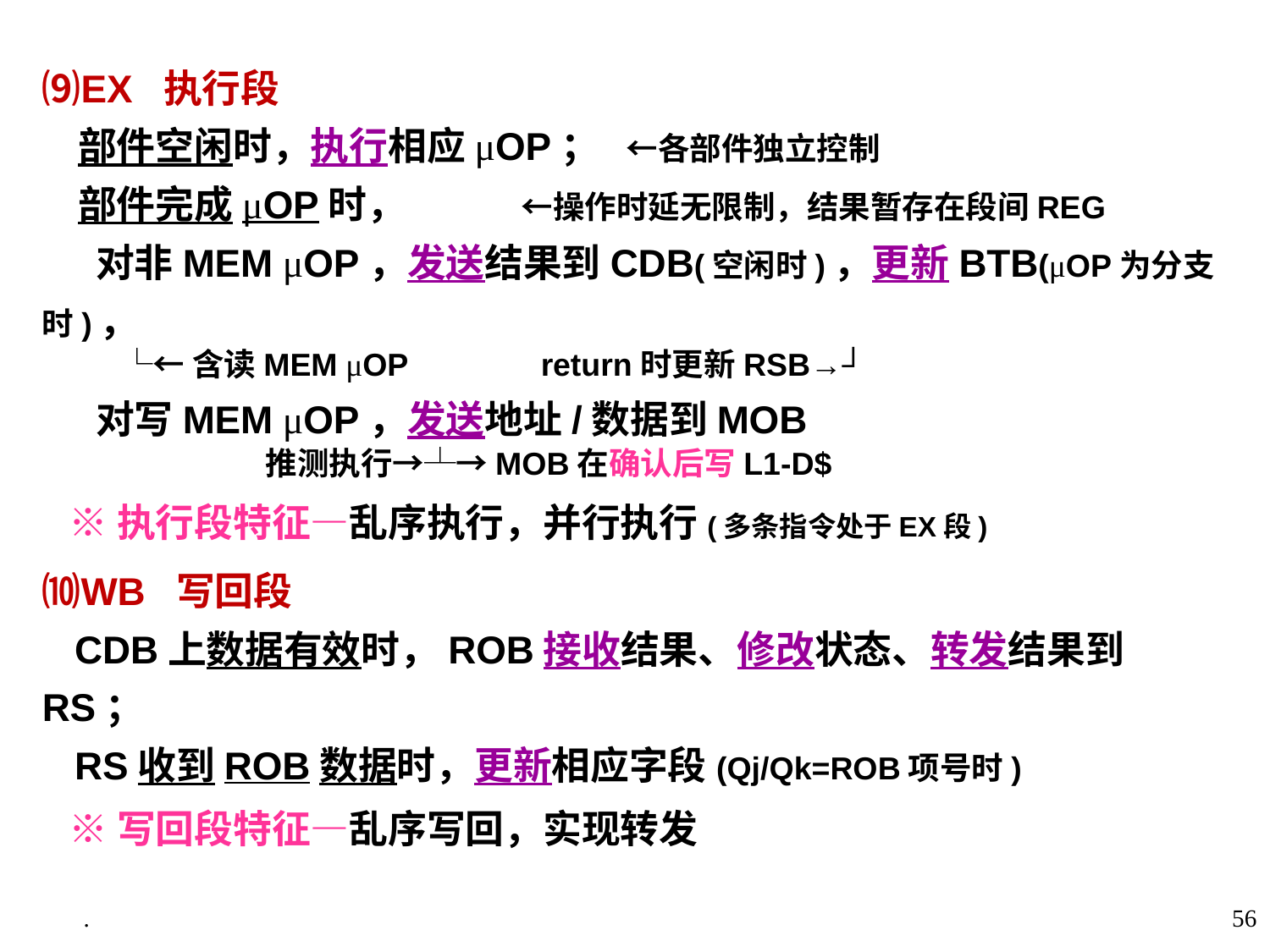

⑼EX  执行段
   部件空闲时，执行相应μOP；   ←各部件独立控制
   部件完成μOP时，             ←操作时延无限制，结果暂存在段间REG
     对非MEM μOP，发送结果到CDB(空闲时)，更新BTB(μOP为分支时)，
           └←含读MEM μOP               return时更新RSB→┘
     对写MEM μOP，发送地址/数据到MOB
                              推测执行→┴→MOB在确认后写L1-D$
   ※执行段特征—乱序执行，并行执行(多条指令处于EX段)
⑽WB  写回段
   CDB上数据有效时，ROB接收结果、修改状态、转发结果到RS；
   RS收到ROB数据时，更新相应字段(Qj/Qk=ROB项号时)
   ※写回段特征—乱序写回，实现转发
.
56